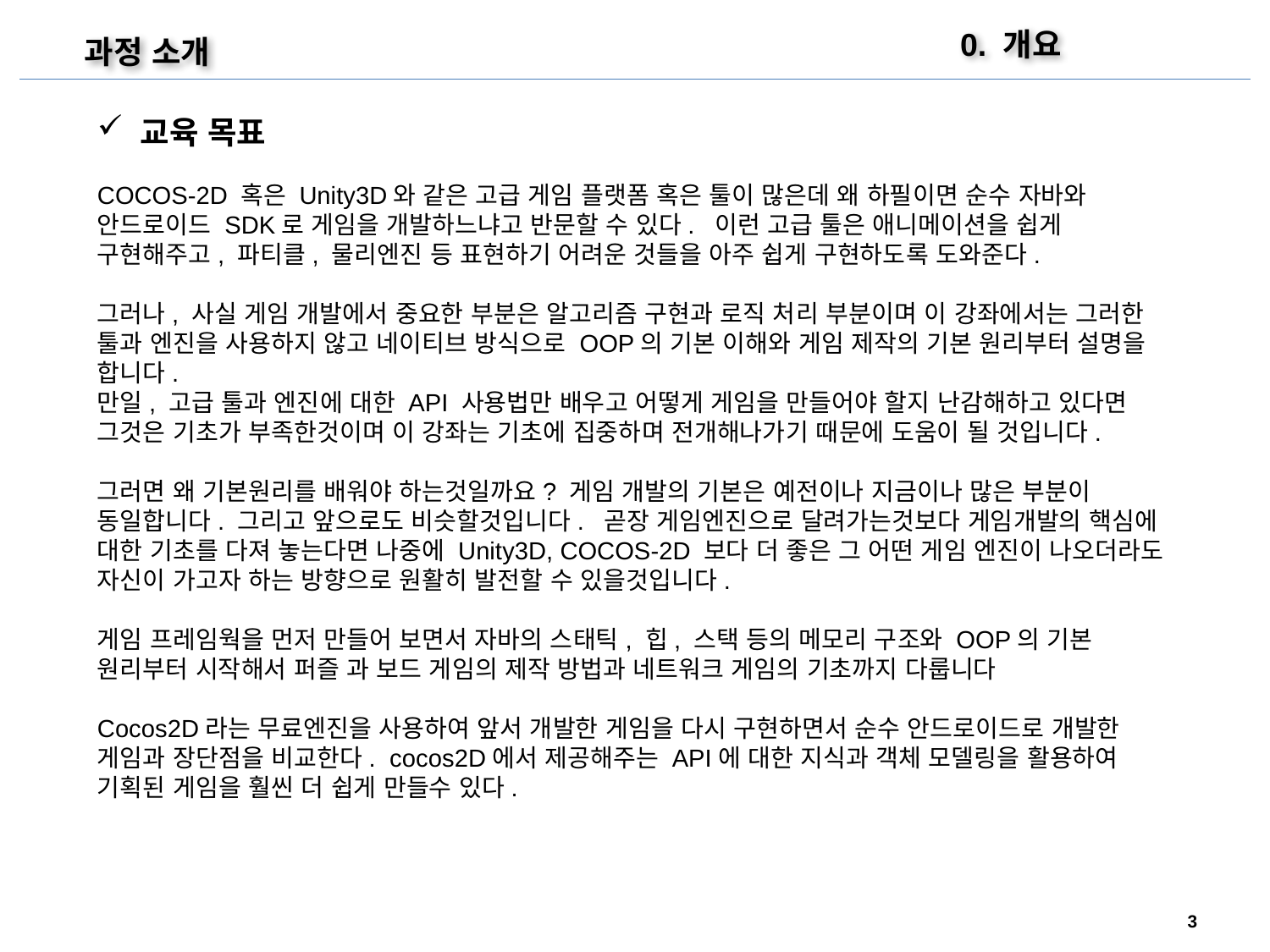

0. 개요
과정 소개
 교육 목표

COCOS-2D 혹은 Unity3D와 같은 고급 게임 플랫폼 혹은 툴이 많은데 왜 하필이면 순수 자바와 안드로이드 SDK로 게임을 개발하느냐고 반문할 수 있다.  이런 고급 툴은 애니메이션을 쉽게 구현해주고, 파티클, 물리엔진 등 표현하기 어려운 것들을 아주 쉽게 구현하도록 도와준다. 
그러나, 사실 게임 개발에서 중요한 부분은 알고리즘 구현과 로직 처리 부분이며 이 강좌에서는 그러한 툴과 엔진을 사용하지 않고 네이티브 방식으로 OOP의 기본 이해와 게임 제작의 기본 원리부터 설명을 합니다.
만일, 고급 툴과 엔진에 대한 API 사용법만 배우고 어떻게 게임을 만들어야 할지 난감해하고 있다면 그것은 기초가 부족한것이며 이 강좌는 기초에 집중하며 전개해나가기 때문에 도움이 될 것입니다.
그러면 왜 기본원리를 배워야 하는것일까요? 게임 개발의 기본은 예전이나 지금이나 많은 부분이 동일합니다. 그리고 앞으로도 비슷할것입니다.  곧장 게임엔진으로 달려가는것보다 게임개발의 핵심에 대한 기초를 다져 놓는다면 나중에 Unity3D, COCOS-2D 보다 더 좋은 그 어떤 게임 엔진이 나오더라도 자신이 가고자 하는 방향으로 원활히 발전할 수 있을것입니다.
게임 프레임웍을 먼저 만들어 보면서 자바의 스태틱, 힙, 스택 등의 메모리 구조와 OOP의 기본 원리부터 시작해서 퍼즐 과 보드 게임의 제작 방법과 네트워크 게임의 기초까지 다룹니다
Cocos2D라는 무료엔진을 사용하여 앞서 개발한 게임을 다시 구현하면서 순수 안드로이드로 개발한 게임과 장단점을 비교한다.  cocos2D에서 제공해주는 API에 대한 지식과 객체 모델링을 활용하여 기획된 게임을 훨씬 더 쉽게 만들수 있다.